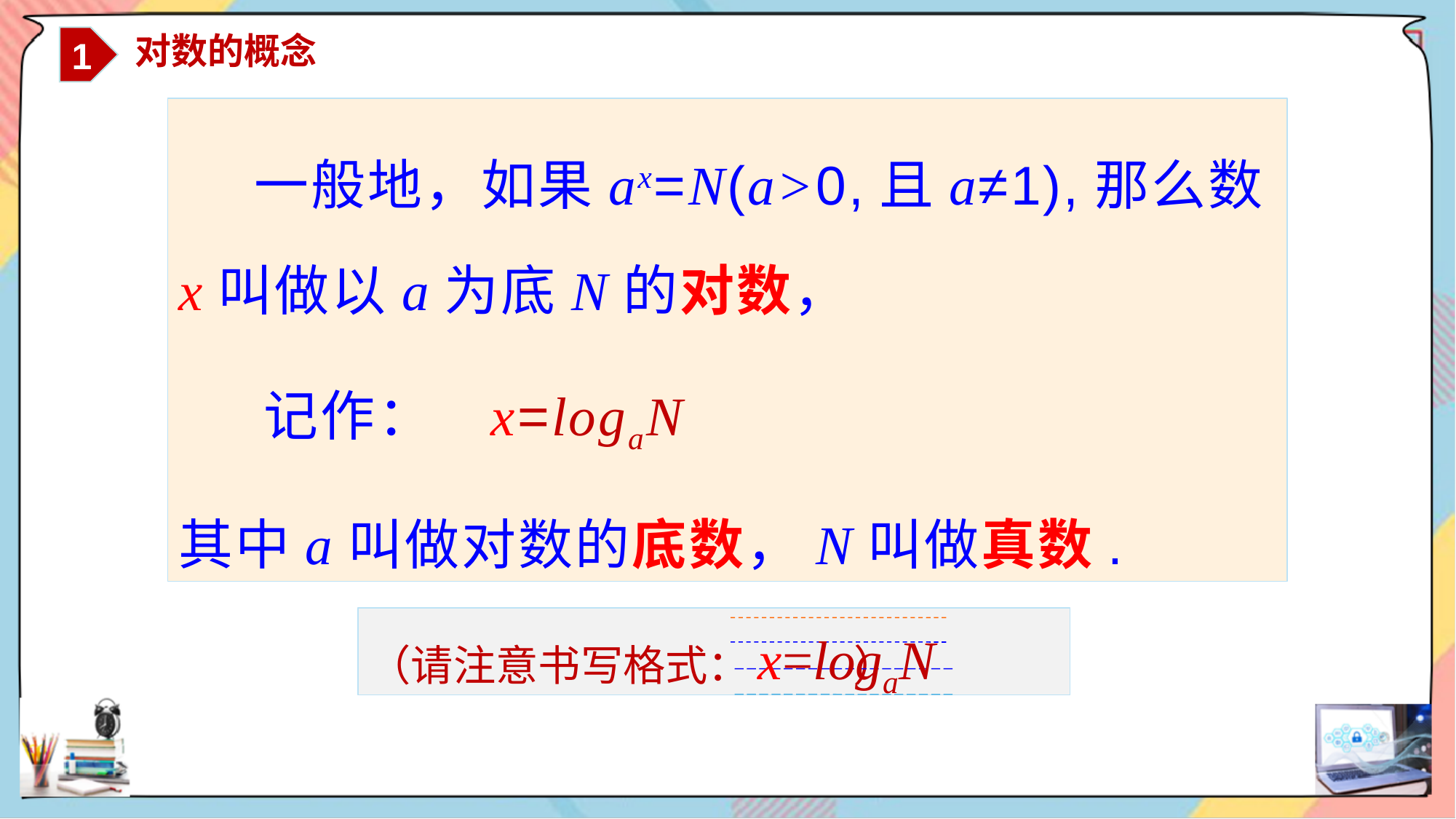

1
 对数的概念
    一般地，如果ax=N(a>0,且a≠1),那么数x叫做以a为底N的对数，
     记作：   x=logaN
其中a叫做对数的底数，N叫做真数.
x=logaN
（请注意书写格式：           ）